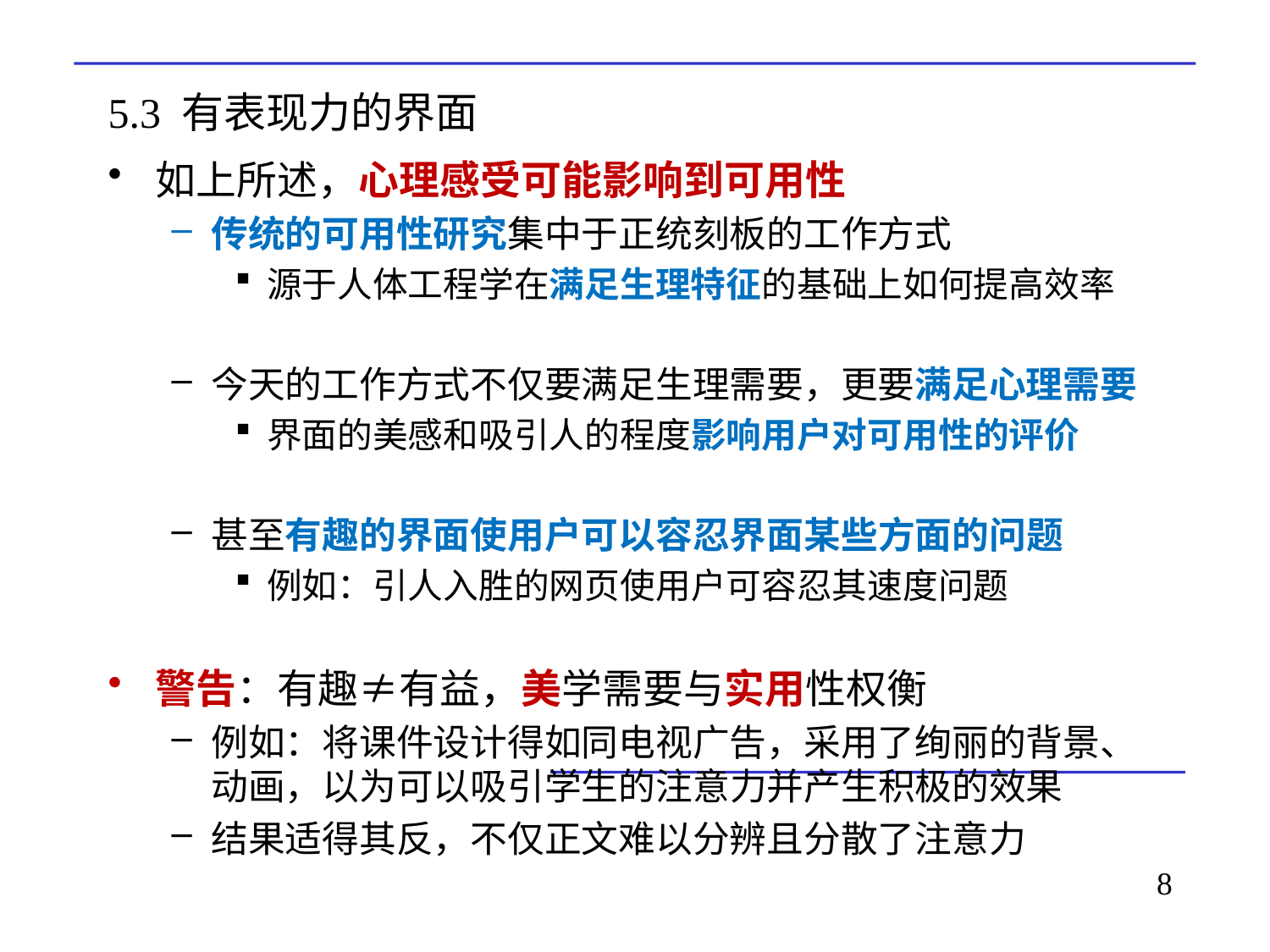

# 5.3 有表现力的界面
如上所述，心理感受可能影响到可用性
传统的可用性研究集中于正统刻板的工作方式
源于人体工程学在满足生理特征的基础上如何提高效率

今天的工作方式不仅要满足生理需要，更要满足心理需要
界面的美感和吸引人的程度影响用户对可用性的评价

甚至有趣的界面使用户可以容忍界面某些方面的问题
例如：引人入胜的网页使用户可容忍其速度问题

警告：有趣≠有益，美学需要与实用性权衡
例如：将课件设计得如同电视广告，采用了绚丽的背景、动画，以为可以吸引学生的注意力并产生积极的效果
结果适得其反，不仅正文难以分辨且分散了注意力
8